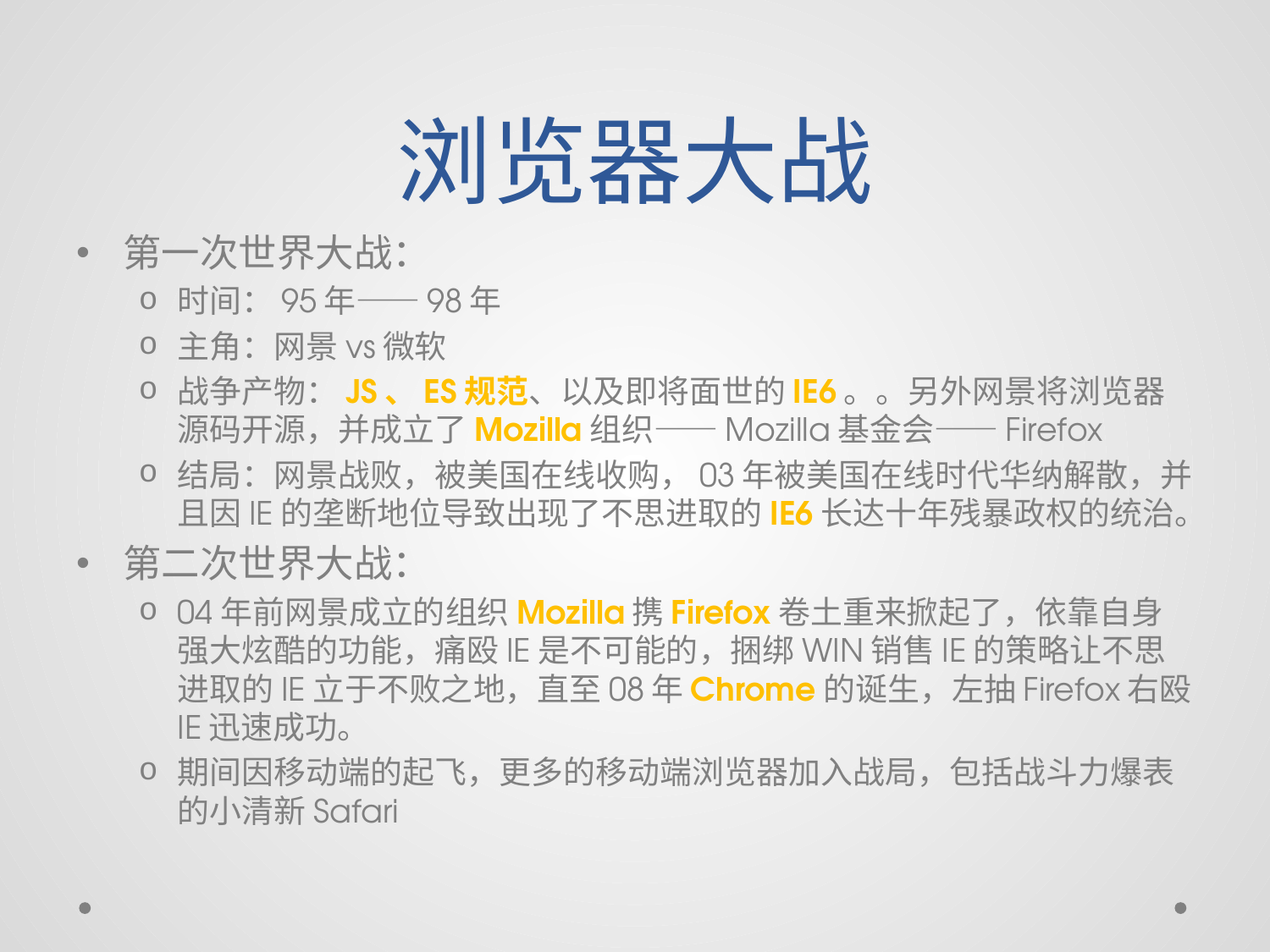

# 浏览器大战
第一次世界大战：
时间：95年——98年
主角：网景vs微软
战争产物：JS、ES规范、以及即将面世的IE6。。另外网景将浏览器源码开源，并成立了Mozilla组织——Mozilla基金会——Firefox
结局：网景战败，被美国在线收购，03年被美国在线时代华纳解散，并且因IE的垄断地位导致出现了不思进取的IE6长达十年残暴政权的统治。
第二次世界大战：
04年前网景成立的组织Mozilla携Firefox卷土重来掀起了，依靠自身强大炫酷的功能，痛殴IE是不可能的，捆绑WIN销售IE的策略让不思进取的IE立于不败之地，直至08年Chrome的诞生，左抽Firefox右殴IE迅速成功。
期间因移动端的起飞，更多的移动端浏览器加入战局，包括战斗力爆表的小清新Safari